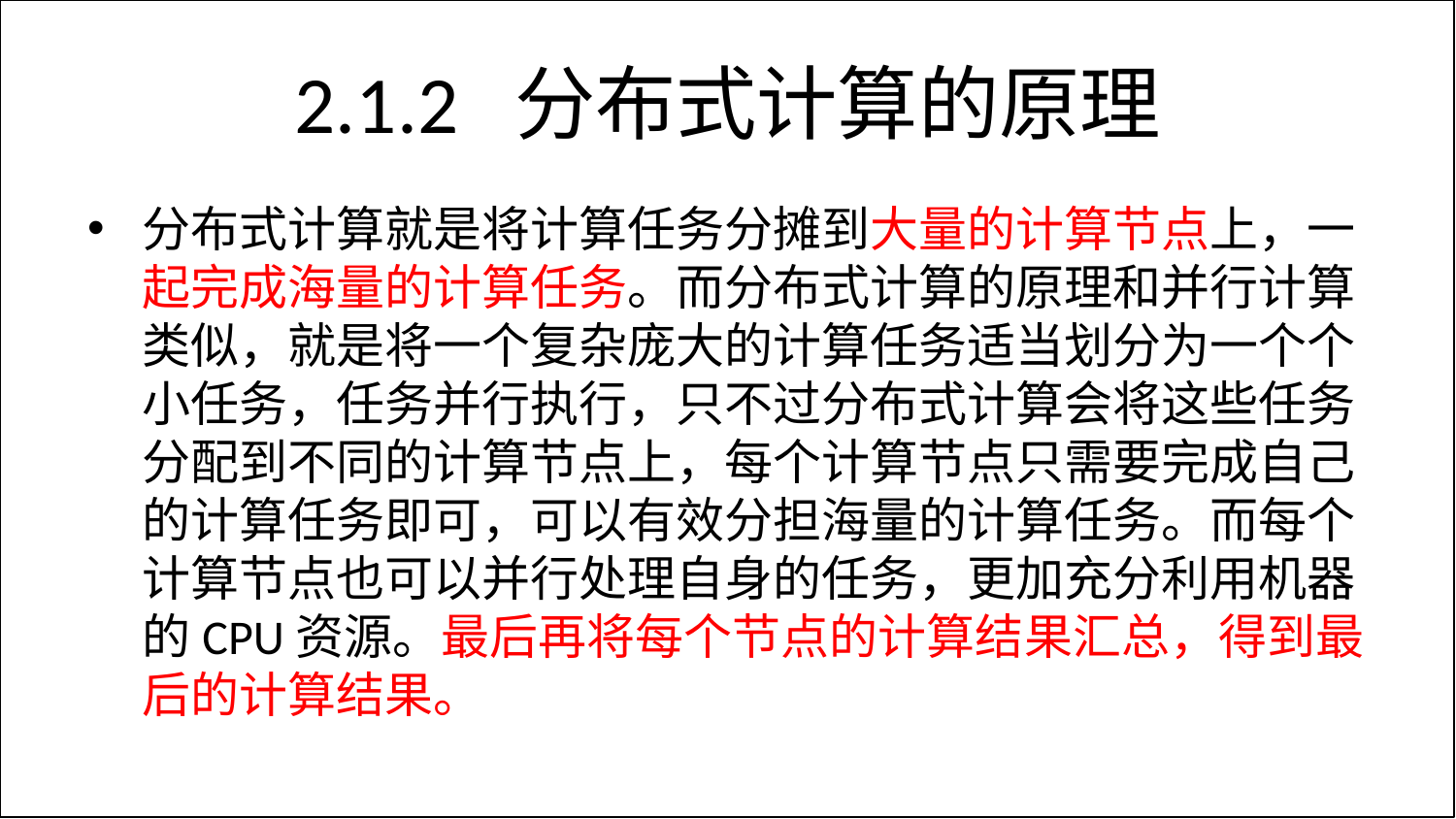

# 2.1.2  分布式计算的原理
分布式计算就是将计算任务分摊到大量的计算节点上，一起完成海量的计算任务。而分布式计算的原理和并行计算类似，就是将一个复杂庞大的计算任务适当划分为一个个小任务，任务并行执行，只不过分布式计算会将这些任务分配到不同的计算节点上，每个计算节点只需要完成自己的计算任务即可，可以有效分担海量的计算任务。而每个计算节点也可以并行处理自身的任务，更加充分利用机器的CPU资源。最后再将每个节点的计算结果汇总，得到最后的计算结果。